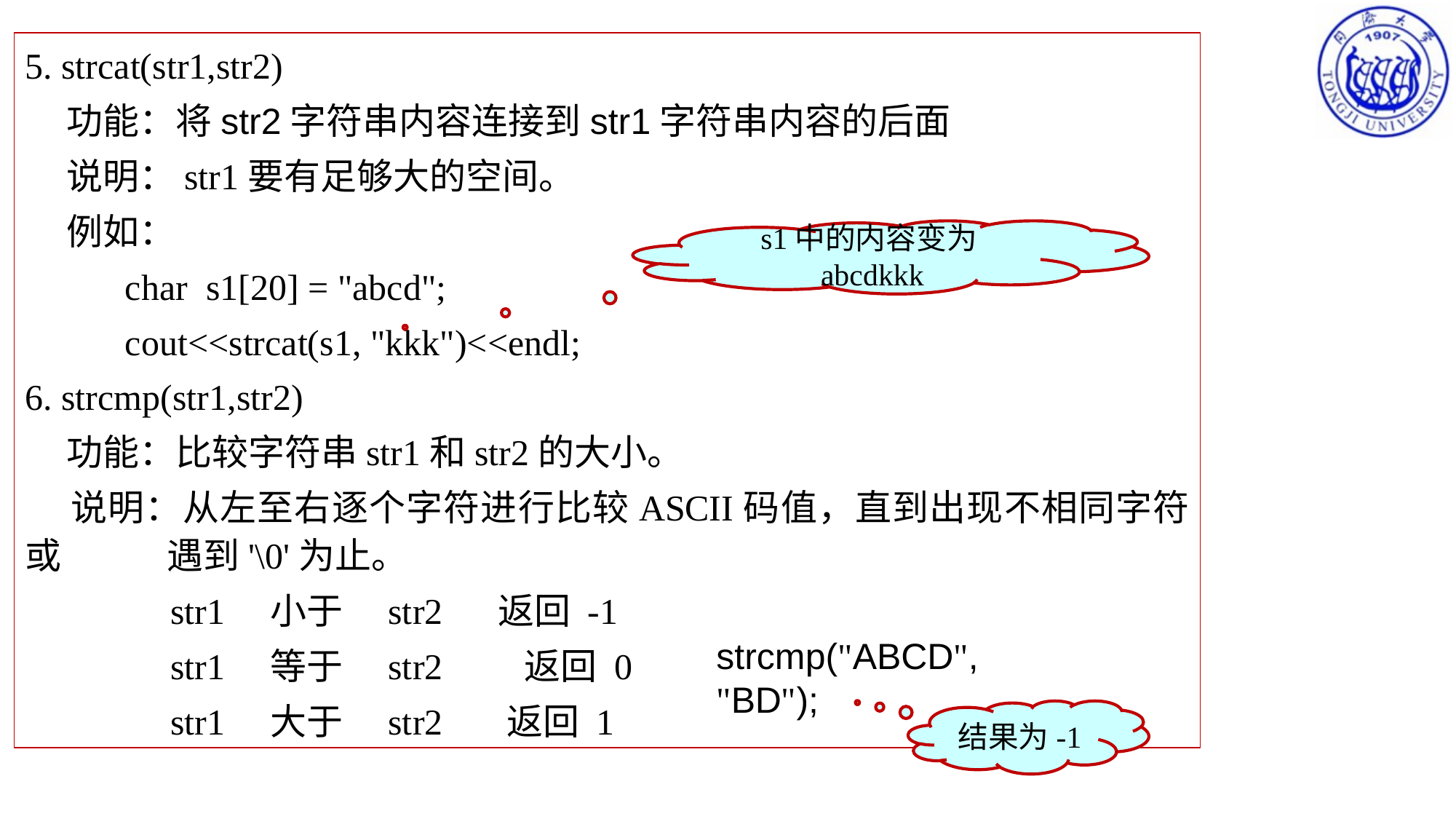

5. strcat(str1,str2)
    功能：将str2字符串内容连接到str1字符串内容的后面
    说明：str1要有足够大的空间。
    例如：
           char  s1[20] = "abcd";
           cout<<strcat(s1, "kkk")<<endl;
6. strcmp(str1,str2)
    功能：比较字符串str1和str2的大小。
    说明：从左至右逐个字符进行比较ASCII码值，直到出现不相同字符或	    遇到'\0'为止。
                str1    小于　str2 	　返回 -1
    str1　等于　str2        返回 0
	    str1　大于　str2	    返回 1
s1中的内容变为abcdkkk
strcmp("ABCD", "BD");
结果为-1